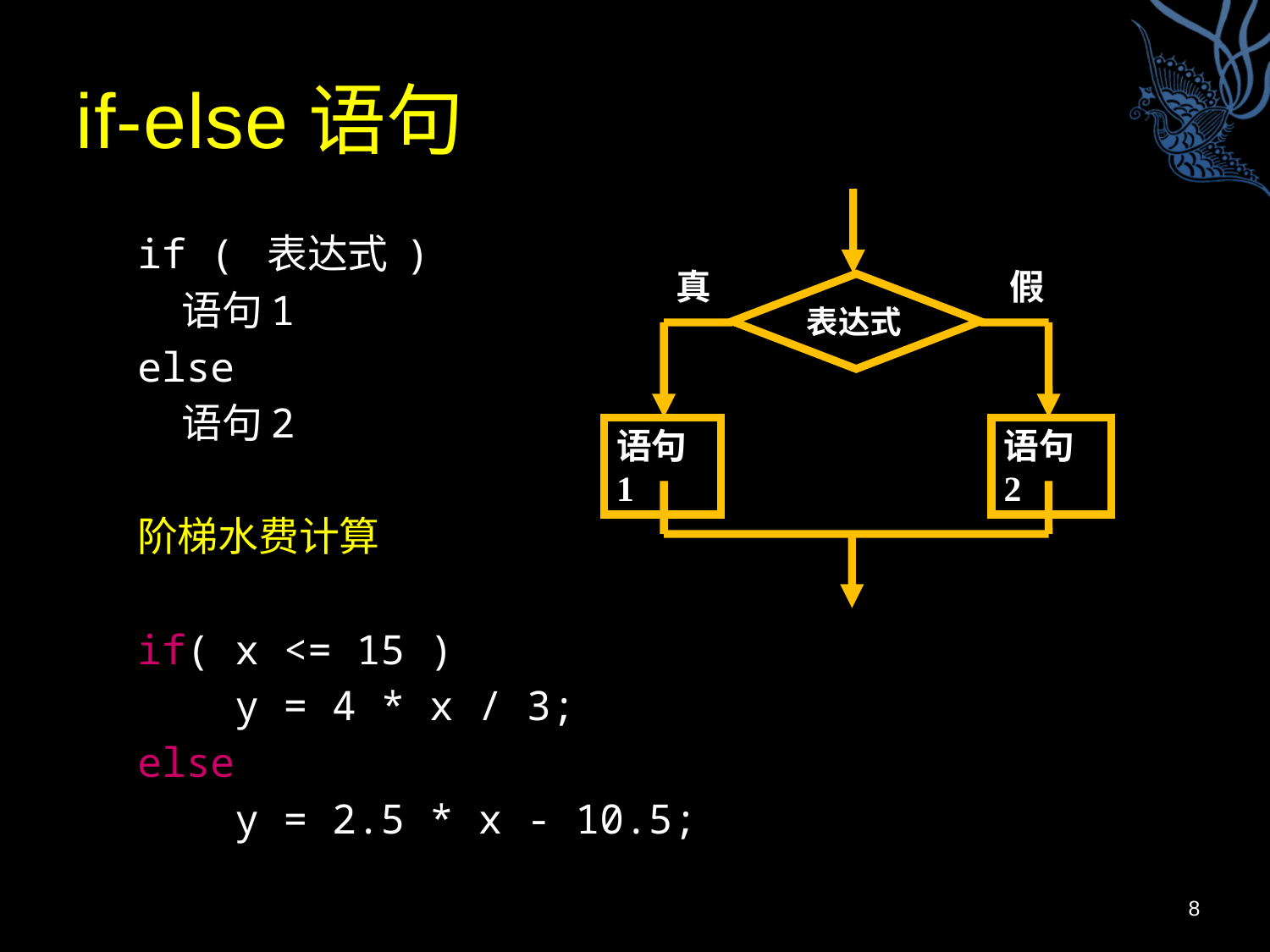

# if-else语句

真
假
表达式

语句1
语句2

if ( 表达式 )
    语句1
else
    语句2

阶梯水费计算

if( x <= 15 )
    y = 4 * x / 3;
else
    y = 2.5 * x - 10.5;

8